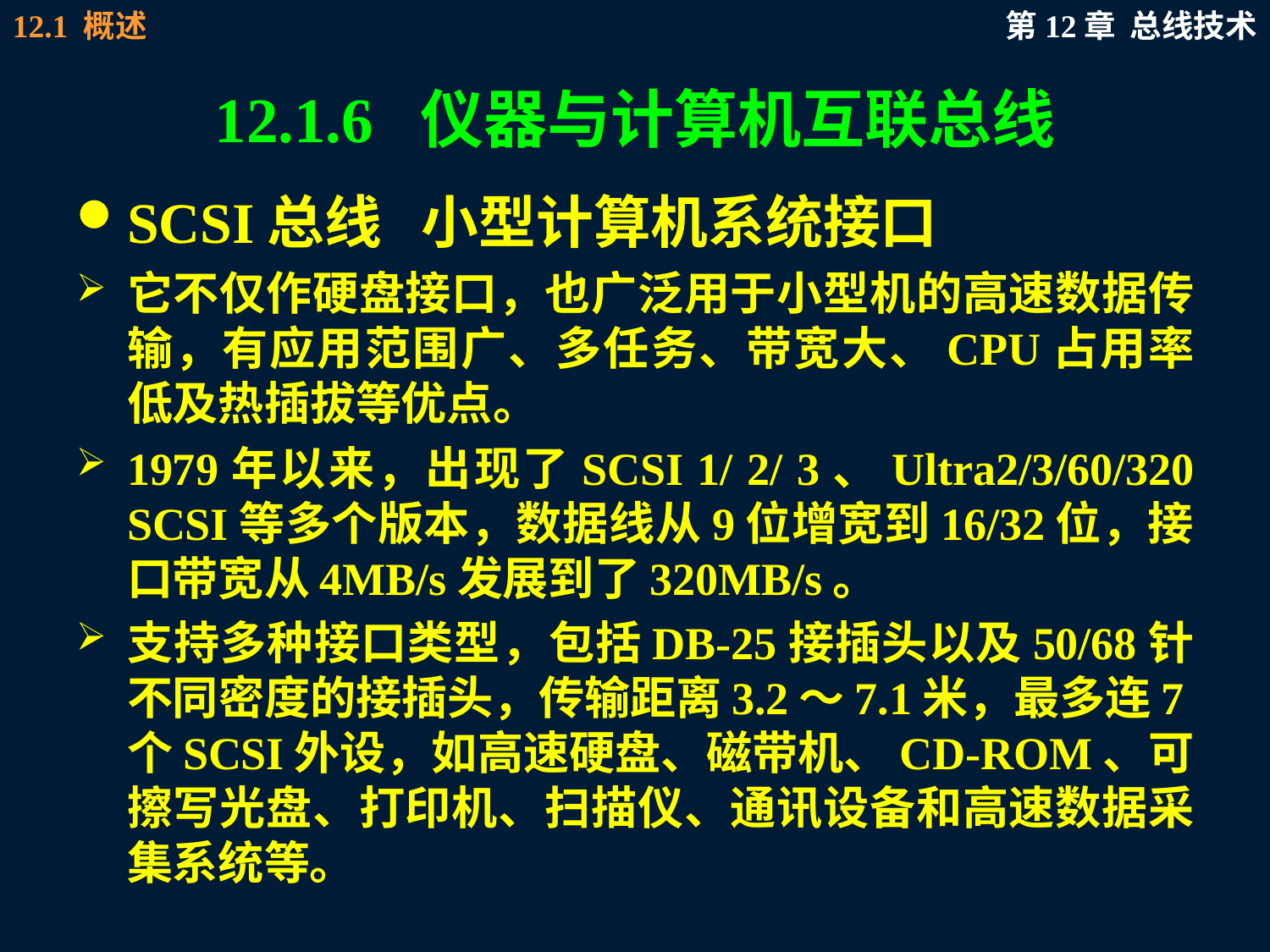

# 12.1.6  仪器与计算机互联总线
SCSI总线   小型计算机系统接口
它不仅作硬盘接口，也广泛用于小型机的高速数据传输，有应用范围广、多任务、带宽大、CPU占用率低及热插拔等优点。
1979年以来，出现了SCSI 1/ 2/ 3、Ultra2/3/60/320 SCSI等多个版本，数据线从9位增宽到16/32位，接口带宽从4MB/s发展到了320MB/s。
支持多种接口类型，包括DB-25接插头以及50/68针不同密度的接插头，传输距离3.2～7.1米，最多连7个SCSI外设，如高速硬盘、磁带机、CD-ROM、可擦写光盘、打印机、扫描仪、通讯设备和高速数据采集系统等。